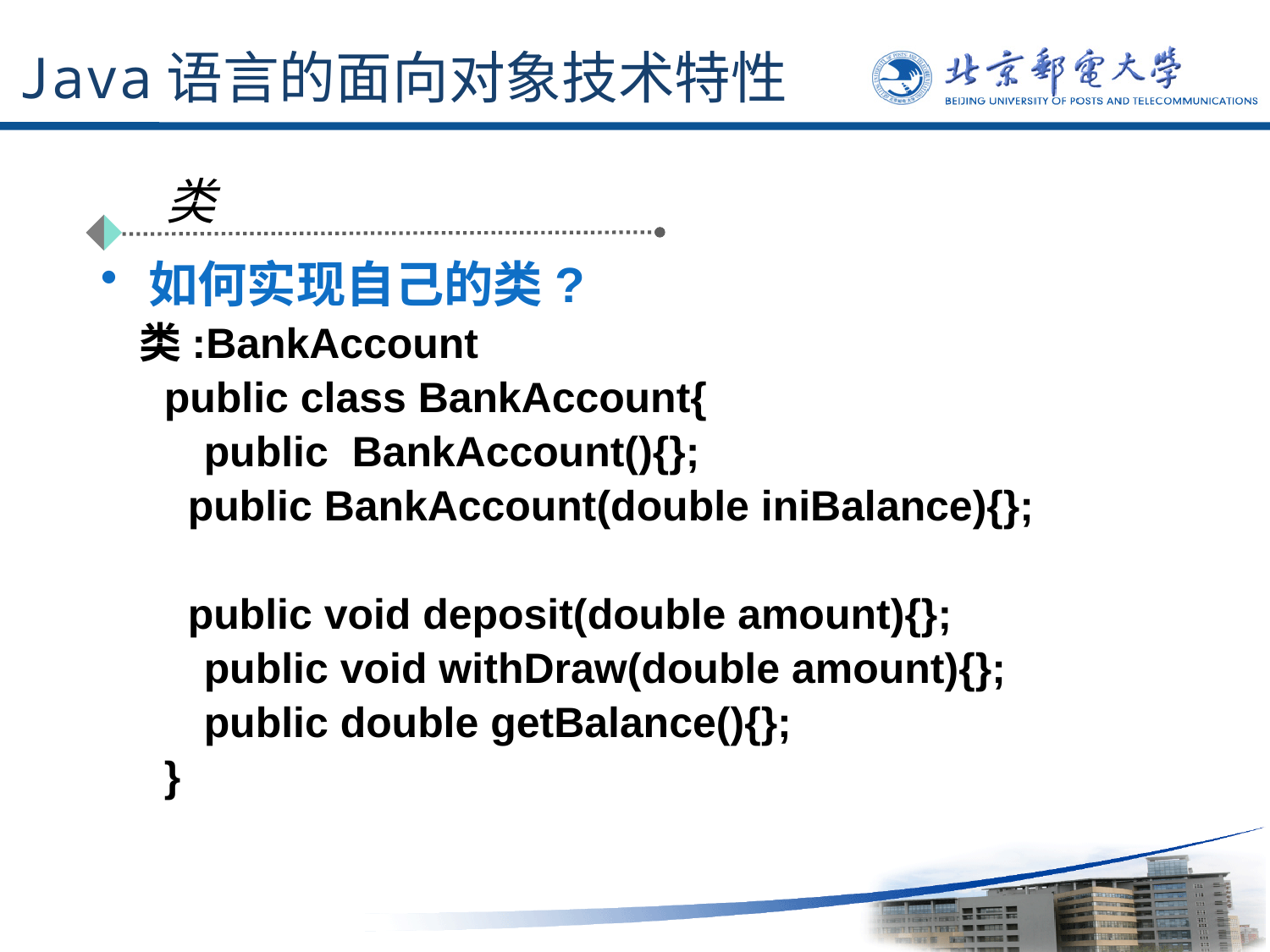

# Java语言的面向对象技术特性

类

如何实现自己的类?
   类:BankAccount
public class BankAccount{
	public  BankAccount(){};
  public BankAccount(double iniBalance){};

  public void deposit(double amount){};
	public void withDraw(double amount){};
	public double getBalance(){};
}